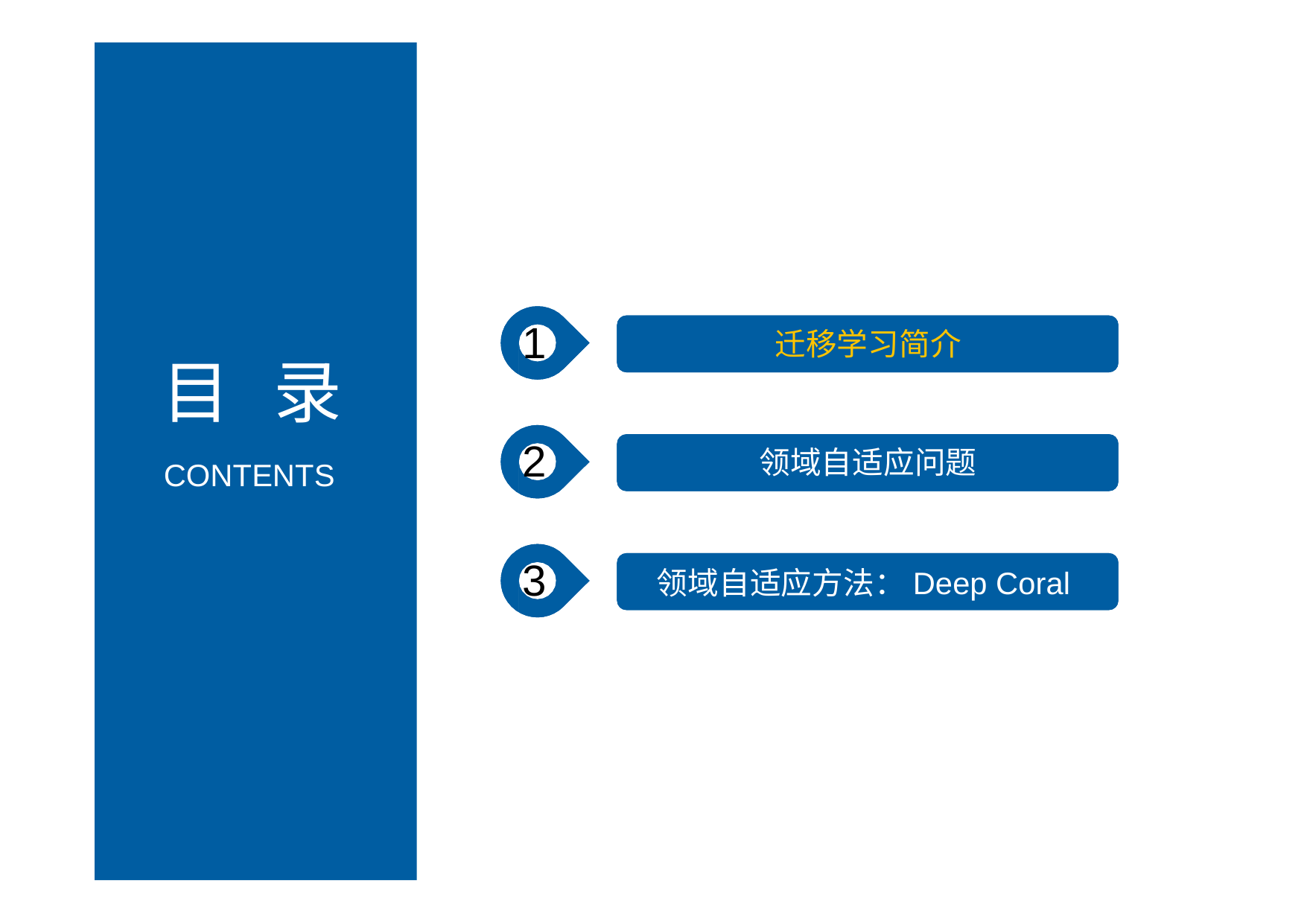

目	录
CONTENTS

1

迁移学习简介

2

领域自适应问题

3

领域自适应方法：Deep Coral